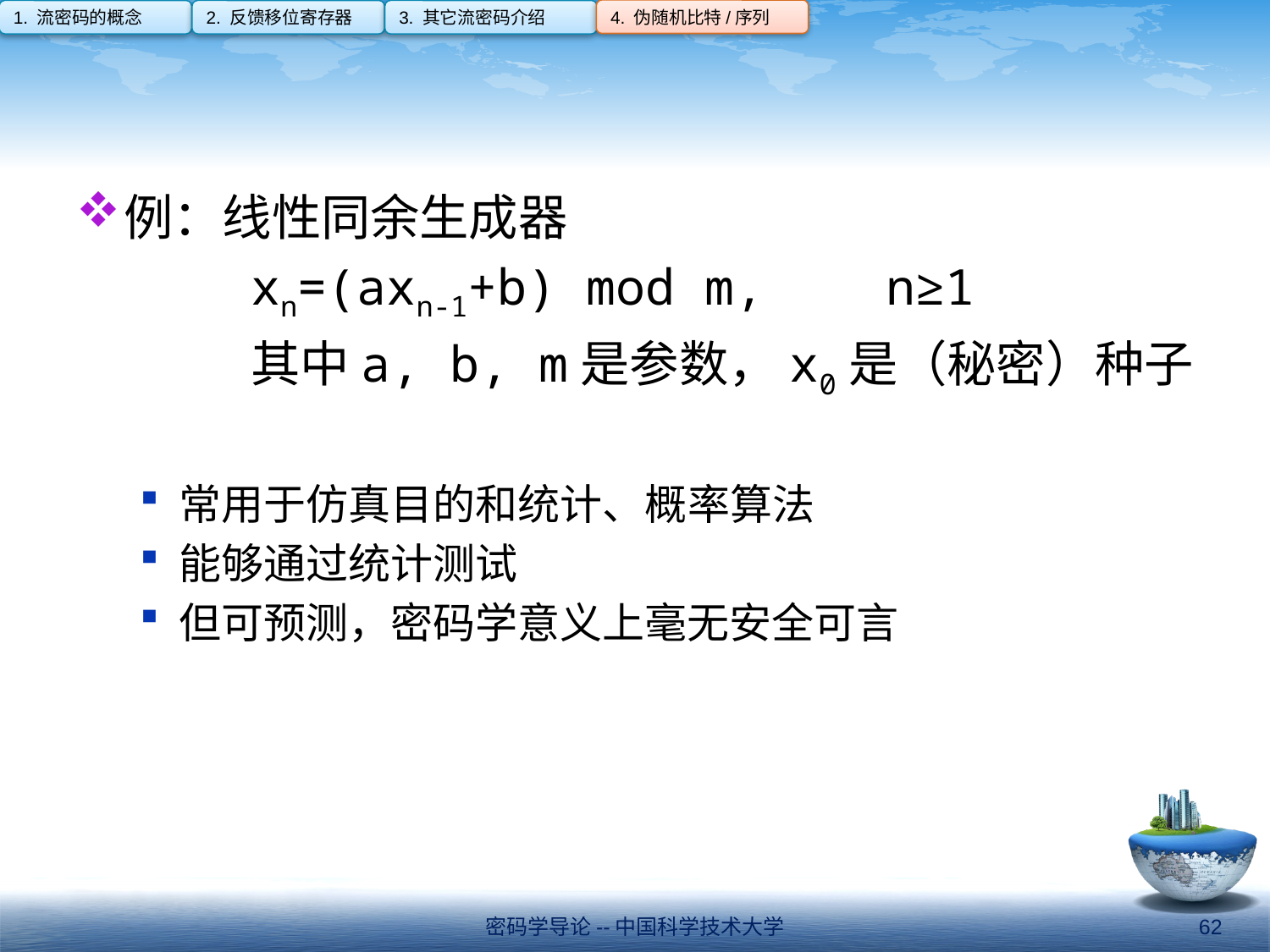

4. 伪随机比特/序列
1. 流密码的概念
2. 反馈移位寄存器
3. 其它流密码介绍
#
例：线性同余生成器
		xn=(axn-1+b) mod m,	n≥1
		其中a, b, m是参数，x0是（秘密）种子

常用于仿真目的和统计、概率算法
能够通过统计测试
但可预测，密码学意义上毫无安全可言
密码学导论--中国科学技术大学
62